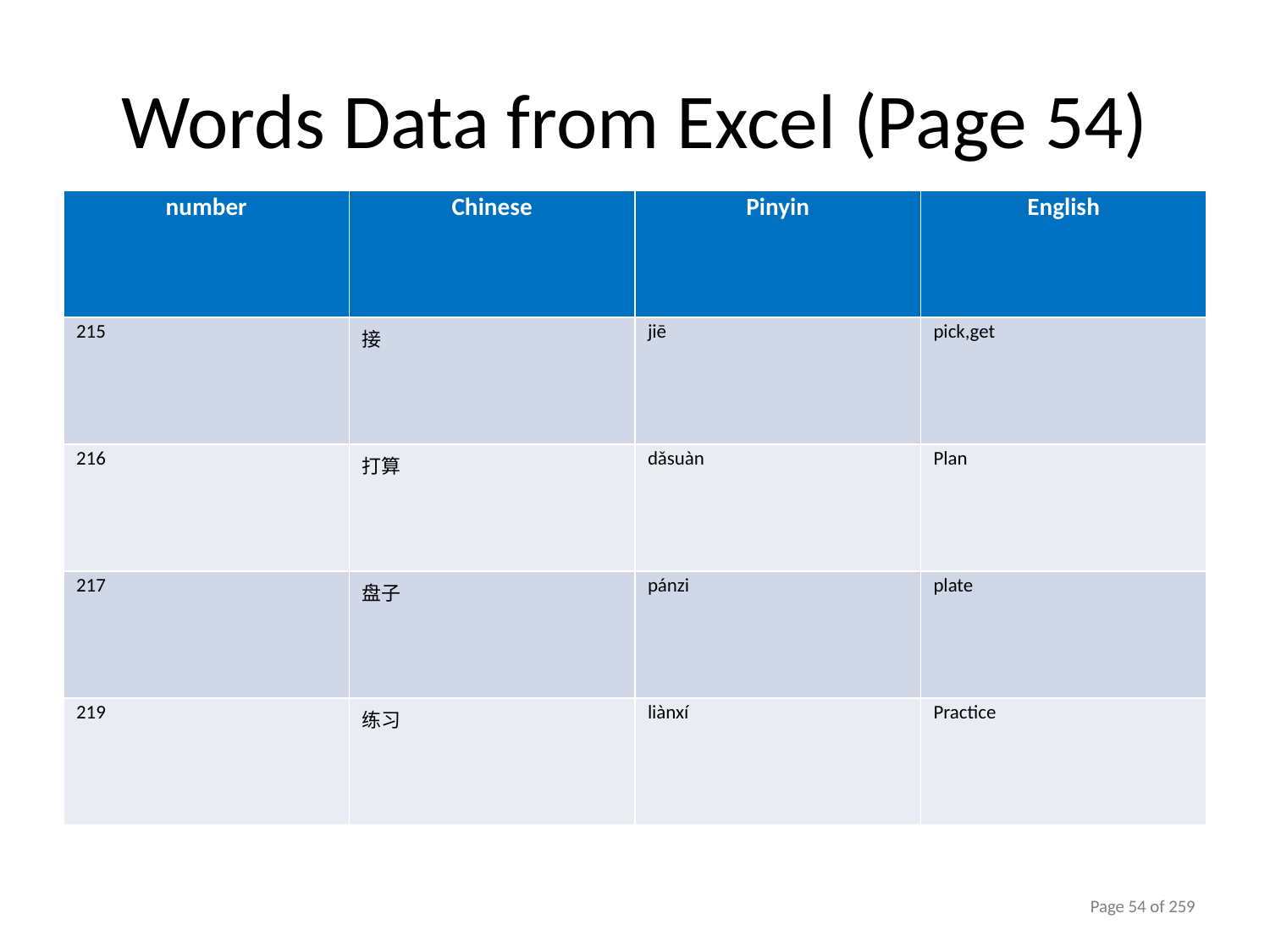

# Words Data from Excel (Page 54)
| number | Chinese | Pinyin | English |
| --- | --- | --- | --- |
| 215 | 接 | jiē | pick,get |
| 216 | 打算 | dǎsuàn | Plan |
| 217 | 盘子 | pánzi | plate |
| 219 | 练习 | liànxí | Practice |

Page 54 of 259